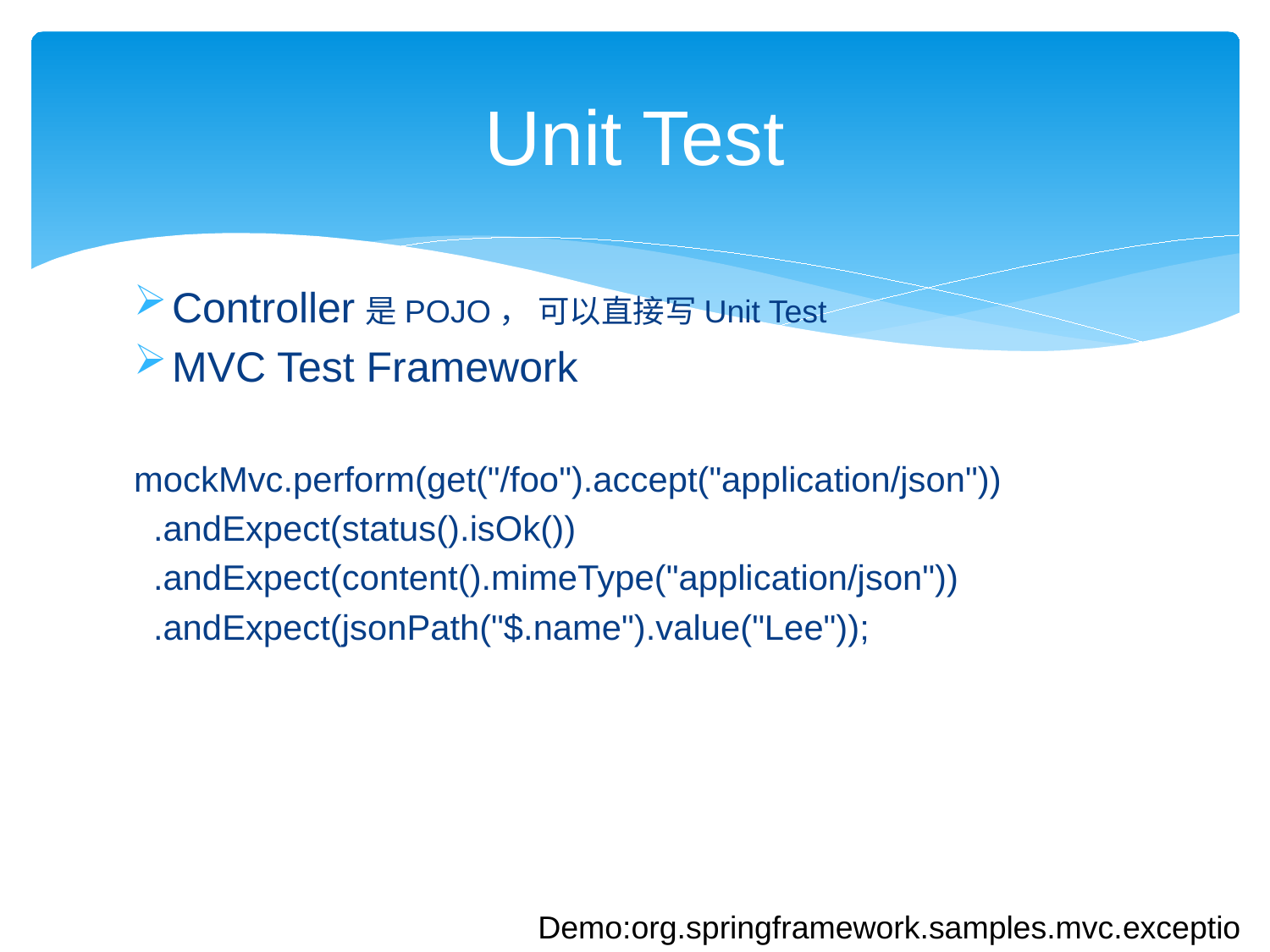

# Unit Test
Controller是POJO， 可以直接写Unit Test
MVC Test Framework

mockMvc.perform(get("/foo").accept("application/json"))
  .andExpect(status().isOk())
  .andExpect(content().mimeType("application/json"))
  .andExpect(jsonPath("$.name").value("Lee"));
Demo:org.springframework.samples.mvc.exceptions